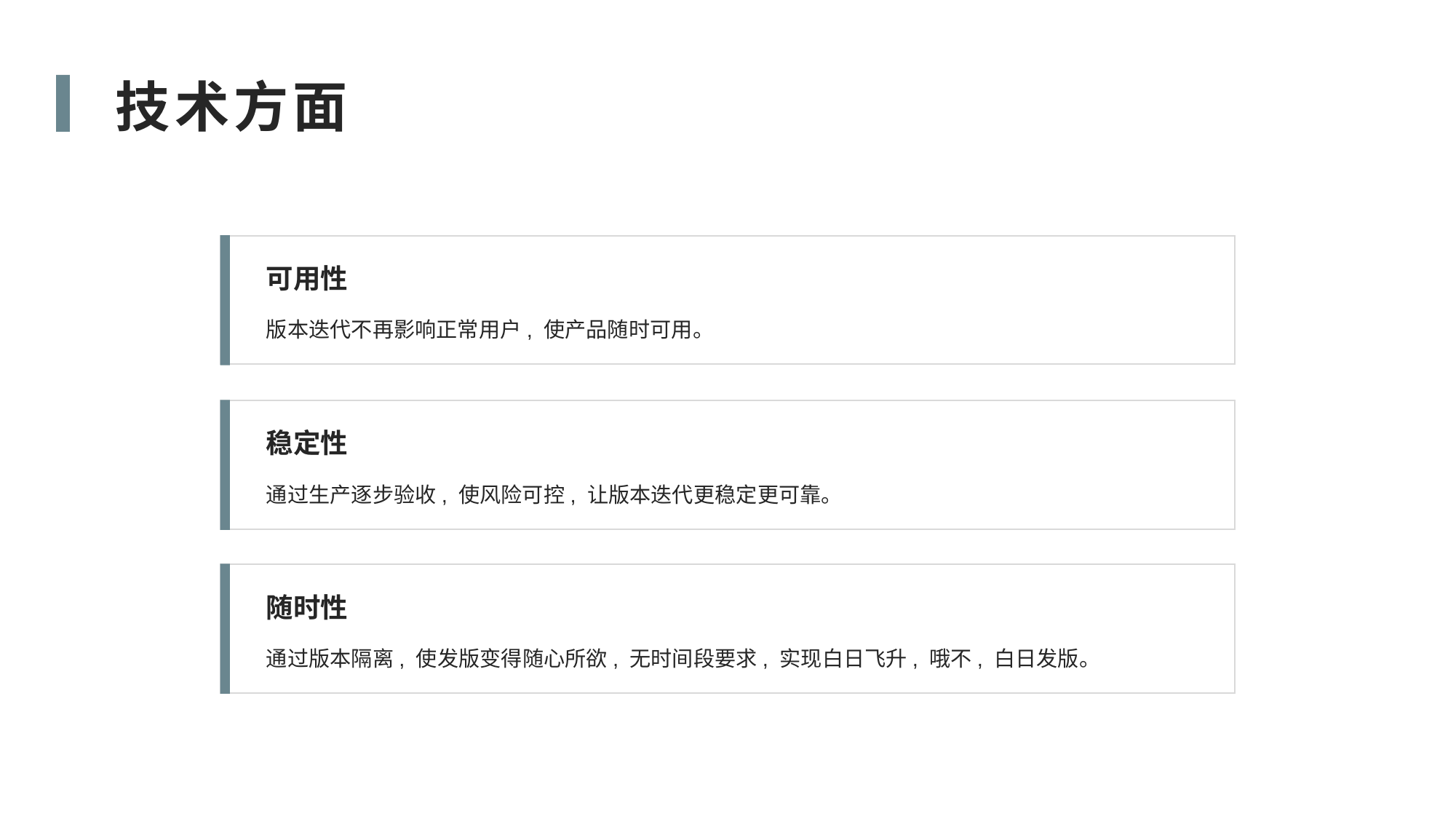

技术方面

可用性
版本迭代不再影响正常用户, 使产品随时可用。

稳定性
通过生产逐步验收, 使风险可控, 让版本迭代更稳定更可靠。

随时性
通过版本隔离, 使发版变得随心所欲, 无时间段要求, 实现白日飞升, 哦不, 白日发版。